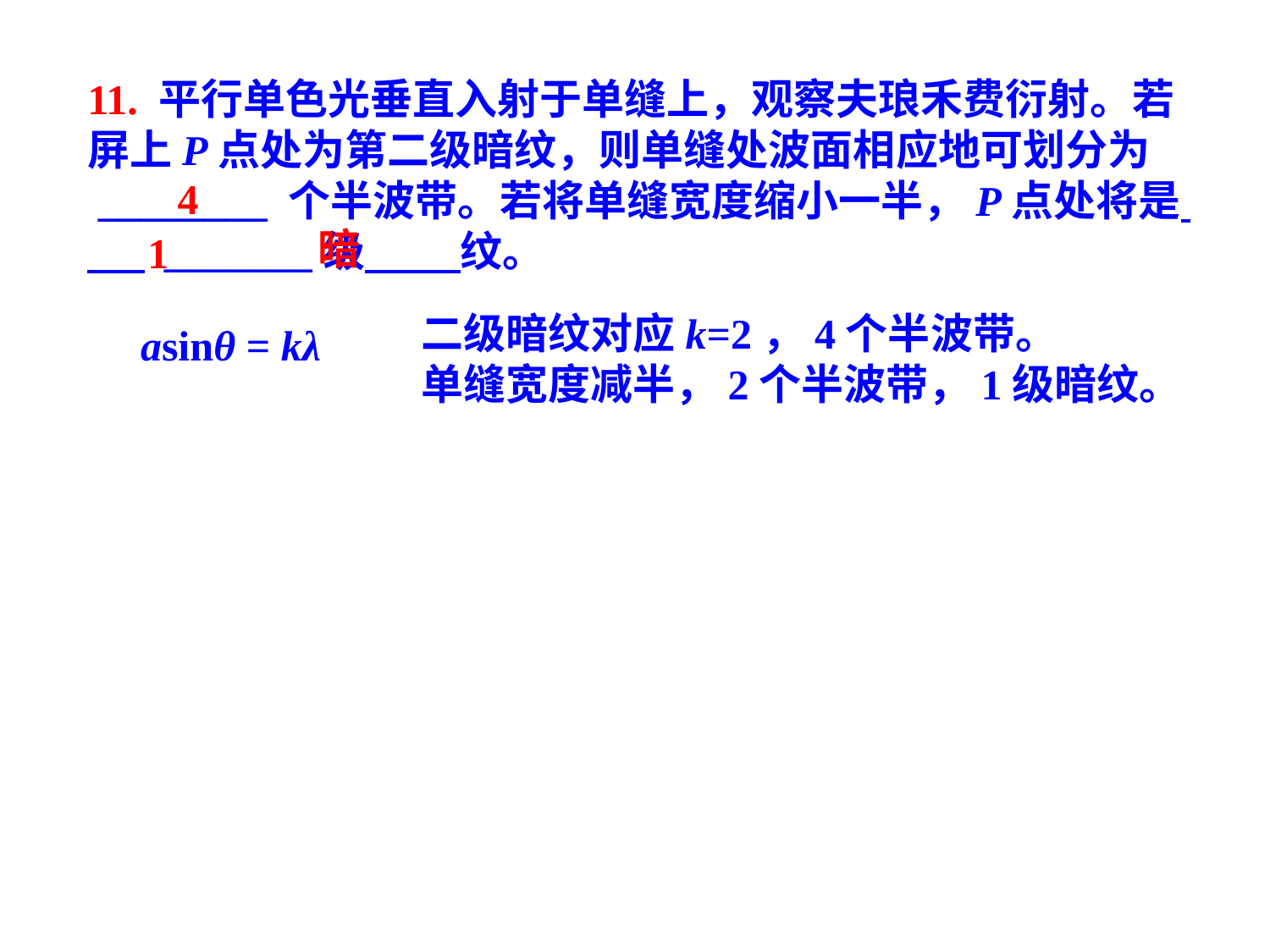

11. 平行单色光垂直入射于单缝上，观察夫琅禾费衍射。若屏上P点处为第二级暗纹，则单缝处波面相应地可划分为
 ________ 个半波带。若将单缝宽度缩小一半，P点处将是         _______级          纹。
4
暗
1
二级暗纹对应k=2，4个半波带。
单缝宽度减半，2个半波带，1级暗纹。
asinθ = kλ